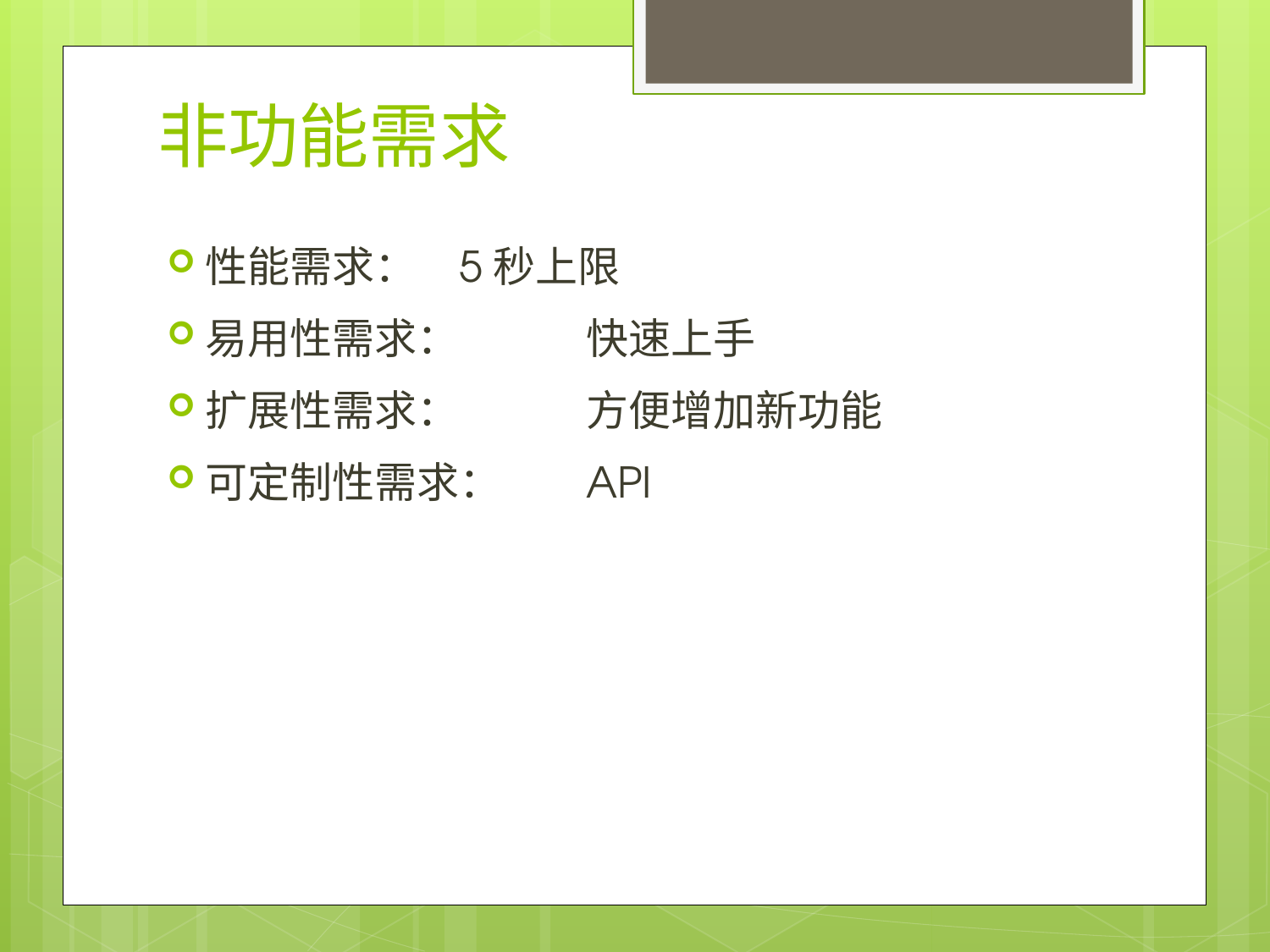

# 非功能需求
性能需求：	5秒上限
易用性需求：	快速上手
扩展性需求：	方便增加新功能
可定制性需求：	API